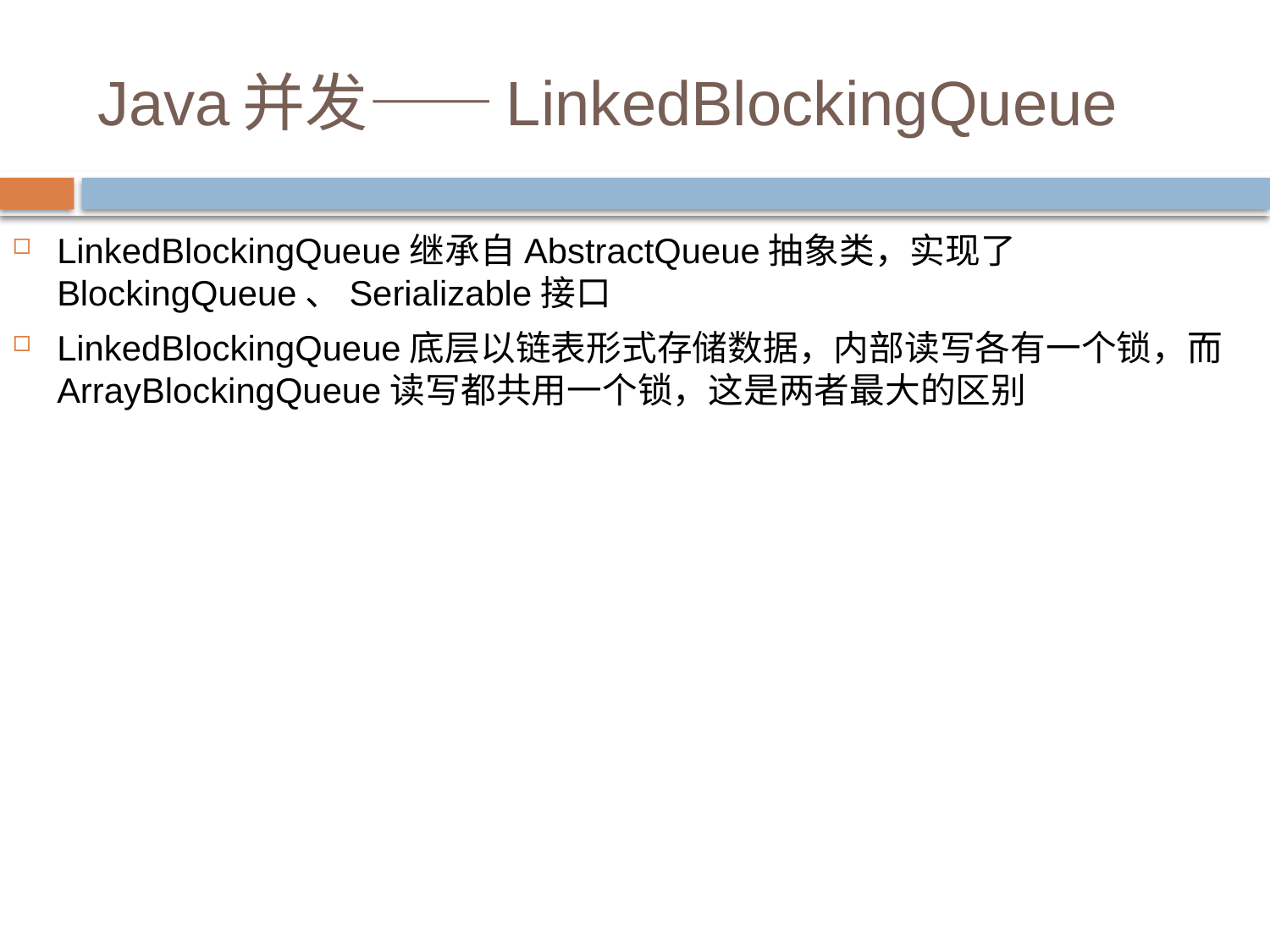

# Java并发——LinkedBlockingQueue
LinkedBlockingQueue继承自AbstractQueue抽象类，实现了BlockingQueue、Serializable接口
LinkedBlockingQueue底层以链表形式存储数据，内部读写各有一个锁，而ArrayBlockingQueue读写都共用一个锁，这是两者最大的区别